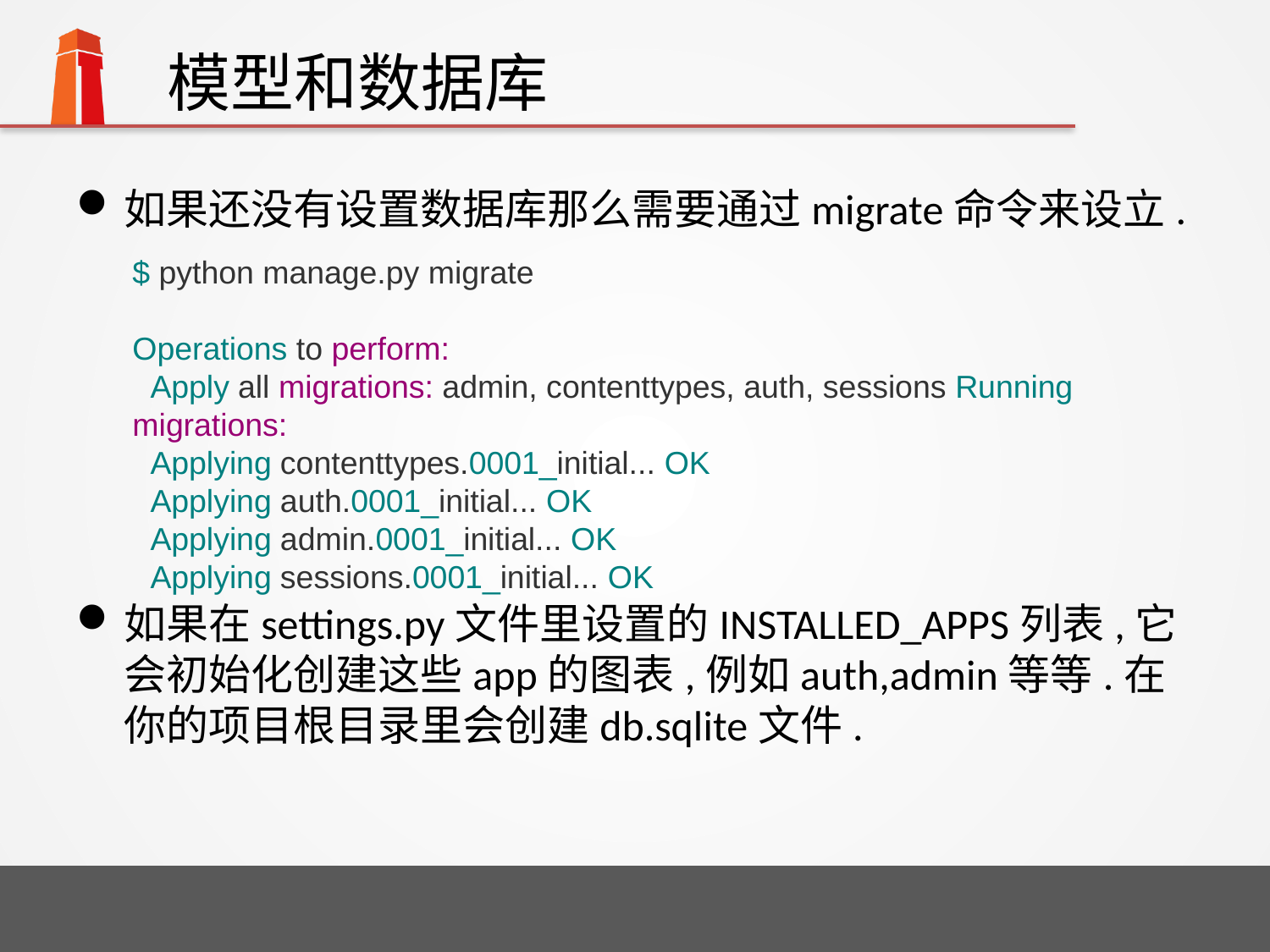

# 模型和数据库
如果还没有设置数据库那么需要通过migrate命令来设立.

如果在settings.py文件里设置的INSTALLED_APPS列表,它会初始化创建这些app的图表,例如auth,admin等等.在你的项目根目录里会创建db.sqlite文件.
$ python manage.py migrate

Operations to perform:
  Apply all migrations: admin, contenttypes, auth, sessions Running migrations:
  Applying contenttypes.0001_initial... OK
  Applying auth.0001_initial... OK
  Applying admin.0001_initial... OK
  Applying sessions.0001_initial... OK